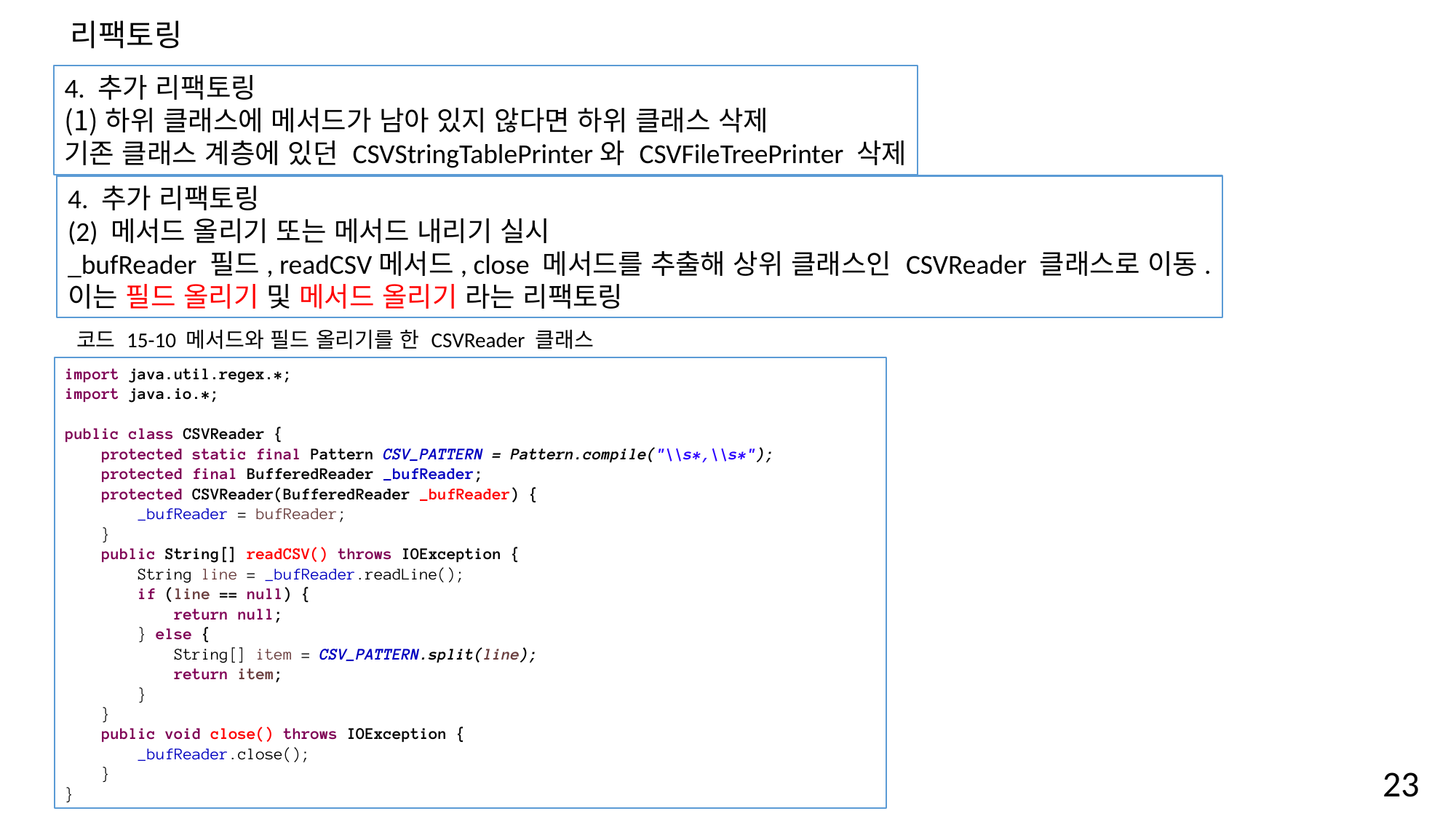

리팩토링
4. 추가 리팩토링
하위 클래스에 메서드가 남아 있지 않다면 하위 클래스 삭제
기존 클래스 계층에 있던 CSVStringTablePrinter와 CSVFileTreePrinter 삭제
4. 추가 리팩토링
(2) 메서드 올리기 또는 메서드 내리기 실시
_bufReader 필드, readCSV메서드, close 메서드를 추출해 상위 클래스인 CSVReader 클래스로 이동.
이는 필드 올리기 및 메서드 올리기 라는 리팩토링
코드 15-10 메서드와 필드 올리기를 한 CSVReader 클래스
import java.util.regex.*;
import java.io.*;

public class CSVReader {
    protected static final Pattern CSV_PATTERN = Pattern.compile("\\s*,\\s*");
    protected final BufferedReader _bufReader;
    protected CSVReader(BufferedReader _bufReader) {
        _bufReader = bufReader;
    }
    public String[] readCSV() throws IOException {
        String line = _bufReader.readLine();
        if (line == null) {
            return null;
        } else {
            String[] item = CSV_PATTERN.split(line);
            return item;
        }
    }
    public void close() throws IOException {
        _bufReader.close();
    }
}
23